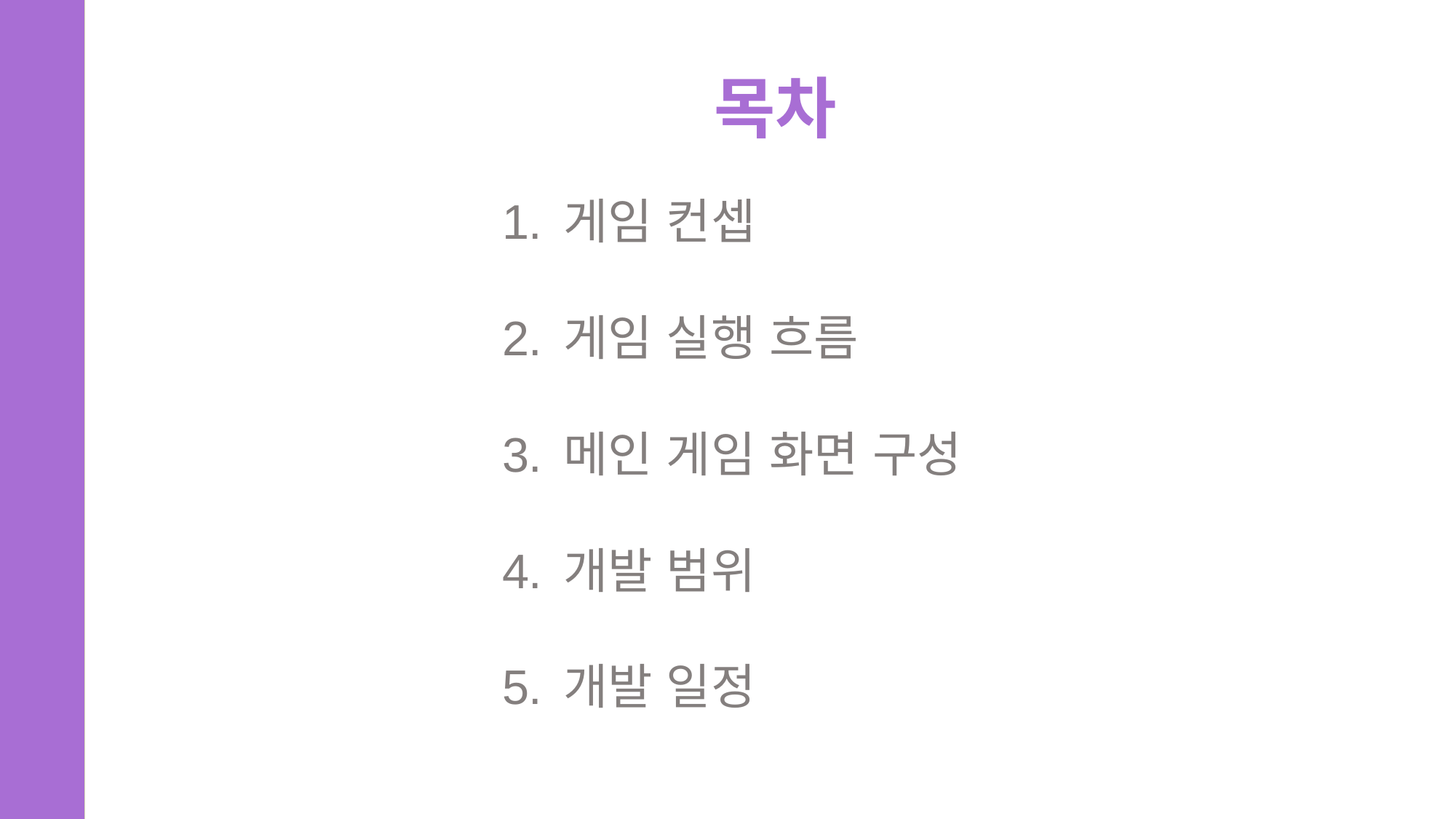

목차
게임 컨셉

게임 실행 흐름

메인 게임 화면 구성

개발 범위

개발 일정
Planet